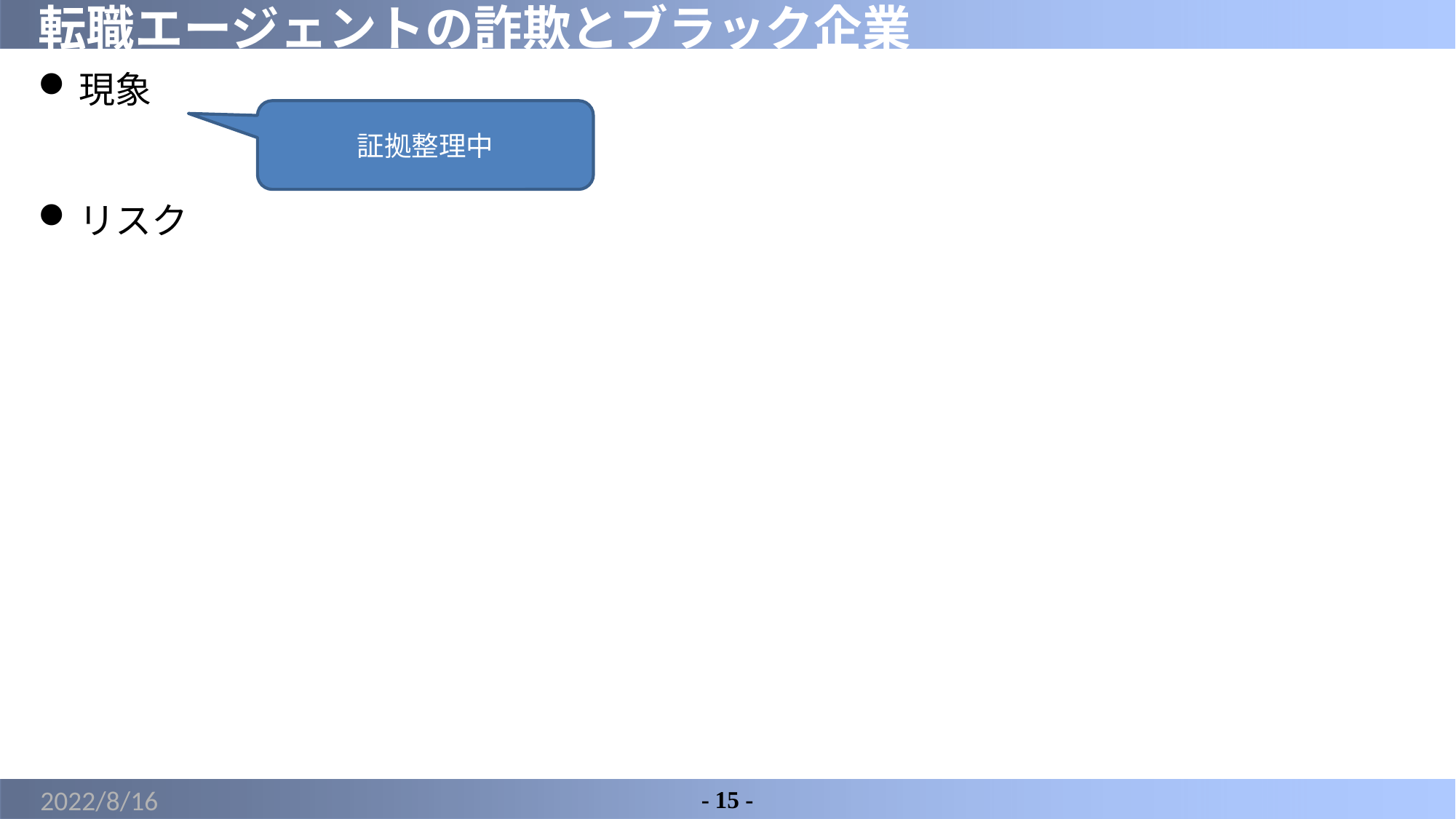

# 転職エージェントの詐欺とブラック企業
現象

リスク

証拠整理中
2022/8/16
- 15 -